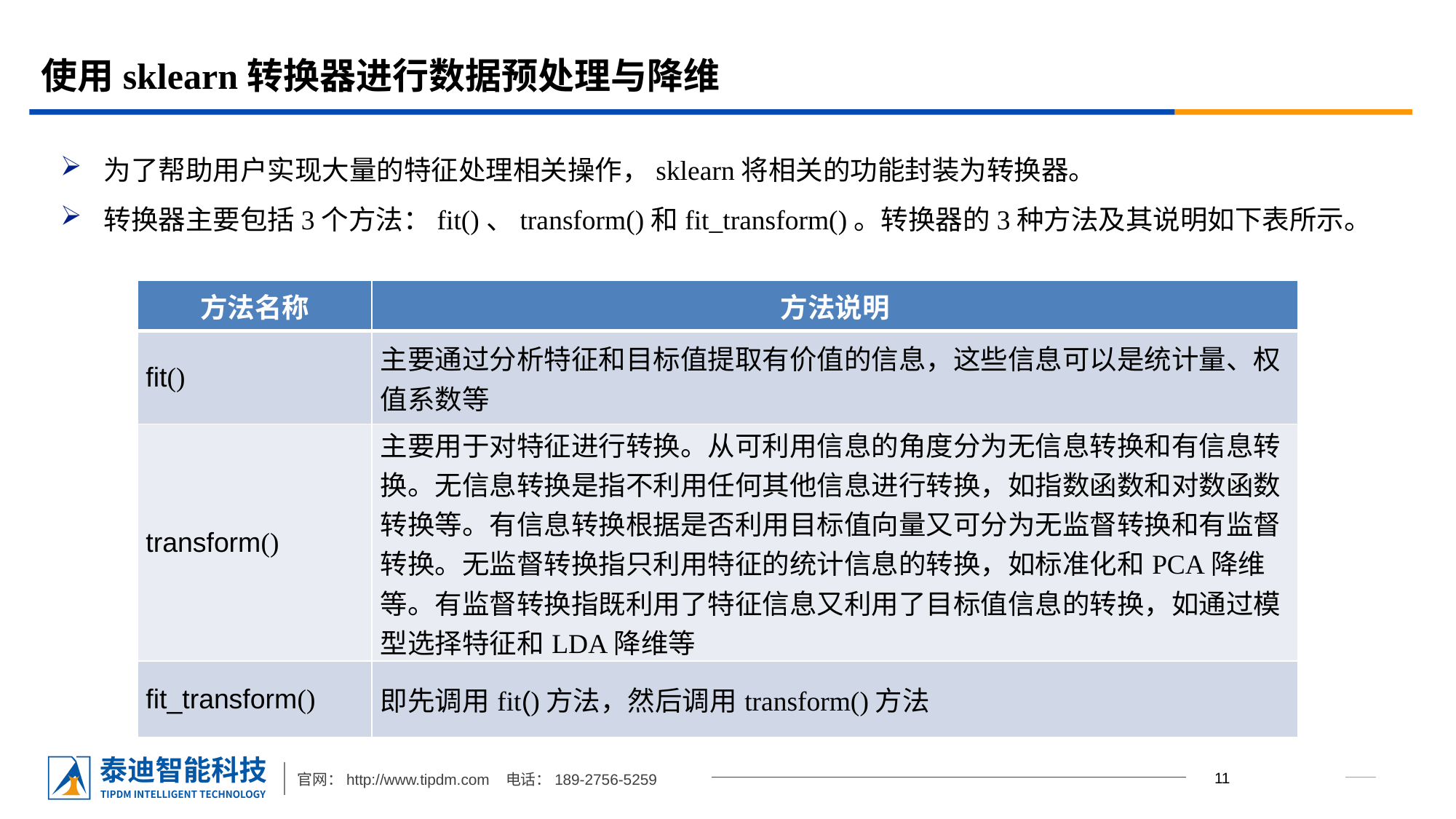

# 使用sklearn转换器进行数据预处理与降维
为了帮助用户实现大量的特征处理相关操作，sklearn将相关的功能封装为转换器。
转换器主要包括3个方法：fit()、transform()和fit_transform()。转换器的3种方法及其说明如下表所示。

| 方法名称 | 方法说明 |
| --- | --- |
| fit() | 主要通过分析特征和目标值提取有价值的信息，这些信息可以是统计量、权值系数等 |
| transform() | 主要用于对特征进行转换。从可利用信息的角度分为无信息转换和有信息转换。无信息转换是指不利用任何其他信息进行转换，如指数函数和对数函数转换等。有信息转换根据是否利用目标值向量又可分为无监督转换和有监督转换。无监督转换指只利用特征的统计信息的转换，如标准化和PCA降维等。有监督转换指既利用了特征信息又利用了目标值信息的转换，如通过模型选择特征和LDA降维等 |
| fit\_transform() | 即先调用fit()方法，然后调用transform()方法 |